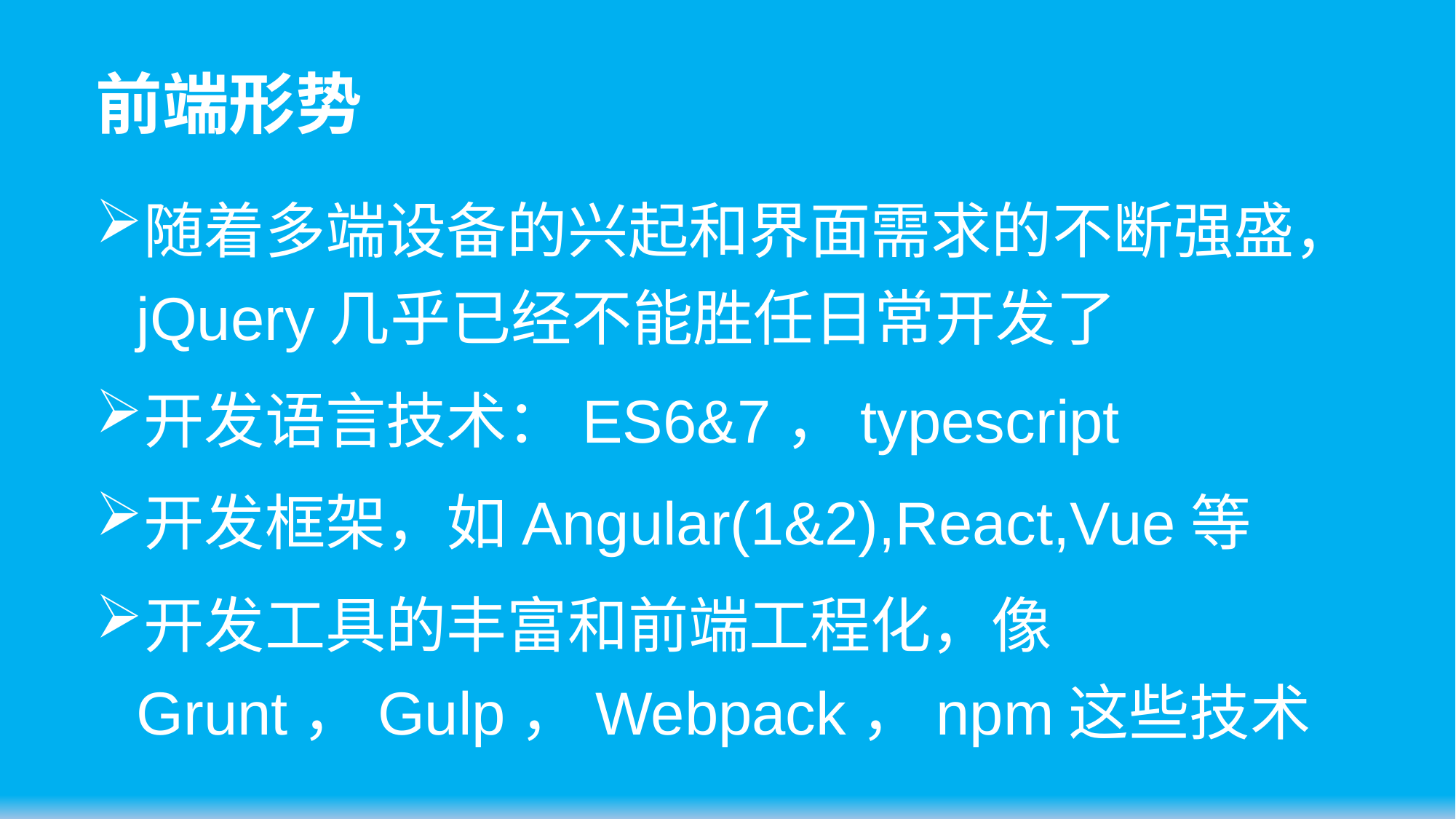

# 前端形势
随着多端设备的兴起和界面需求的不断强盛，jQuery几乎已经不能胜任日常开发了
开发语言技术：ES6&7，typescript
开发框架，如Angular(1&2),React,Vue等
开发工具的丰富和前端工程化，像Grunt，Gulp，Webpack，npm这些技术